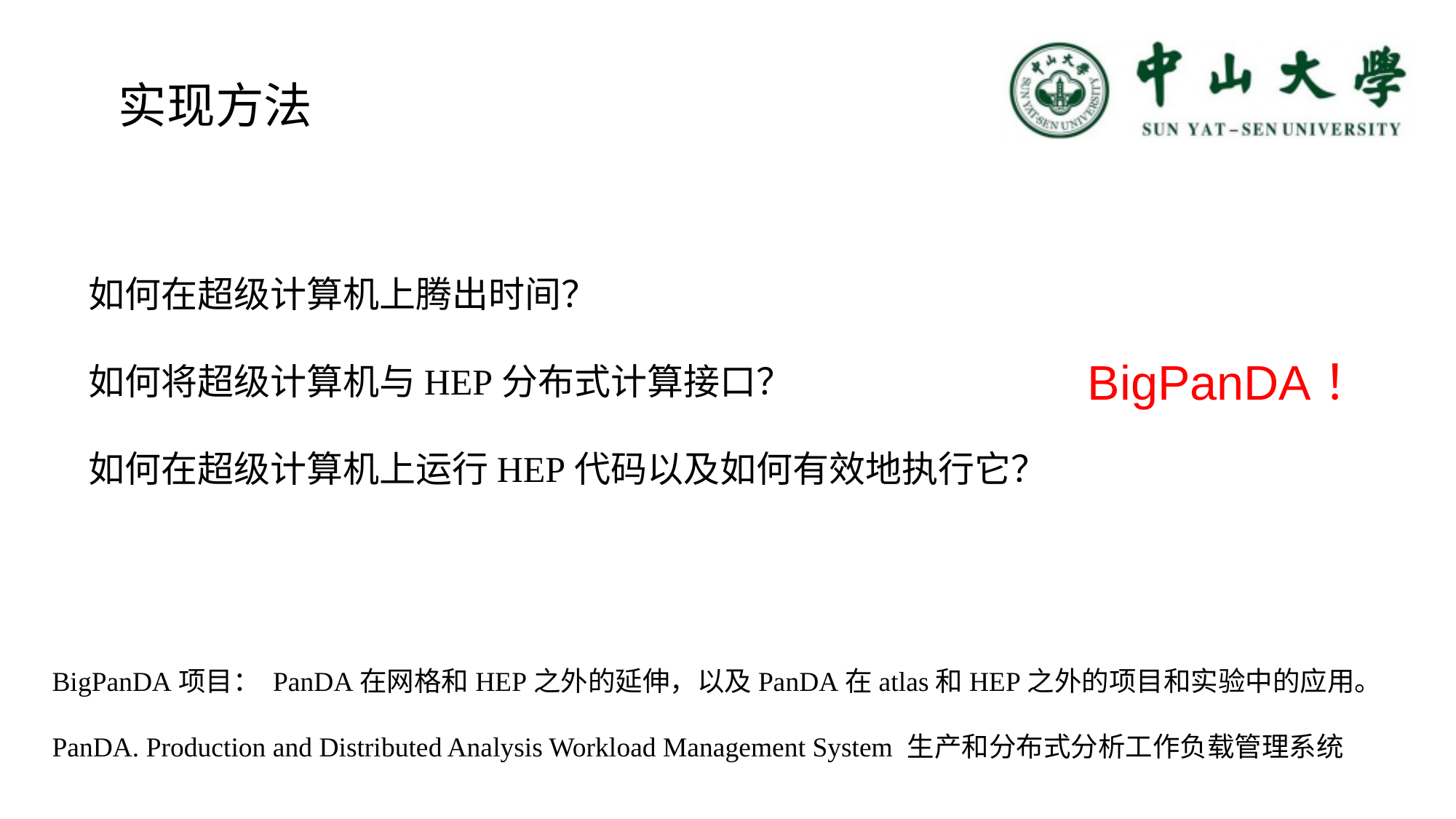

实现方法
如何在超级计算机上腾出时间？

如何将超级计算机与HEP分布式计算接口？

如何在超级计算机上运行HEP代码以及如何有效地执行它？
BigPanDA！
BigPanDA项目： PanDA在网格和HEP之外的延伸，以及PanDA在atlas和HEP之外的项目和实验中的应用。

PanDA. Production and Distributed Analysis Workload Management System 生产和分布式分析工作负载管理系统